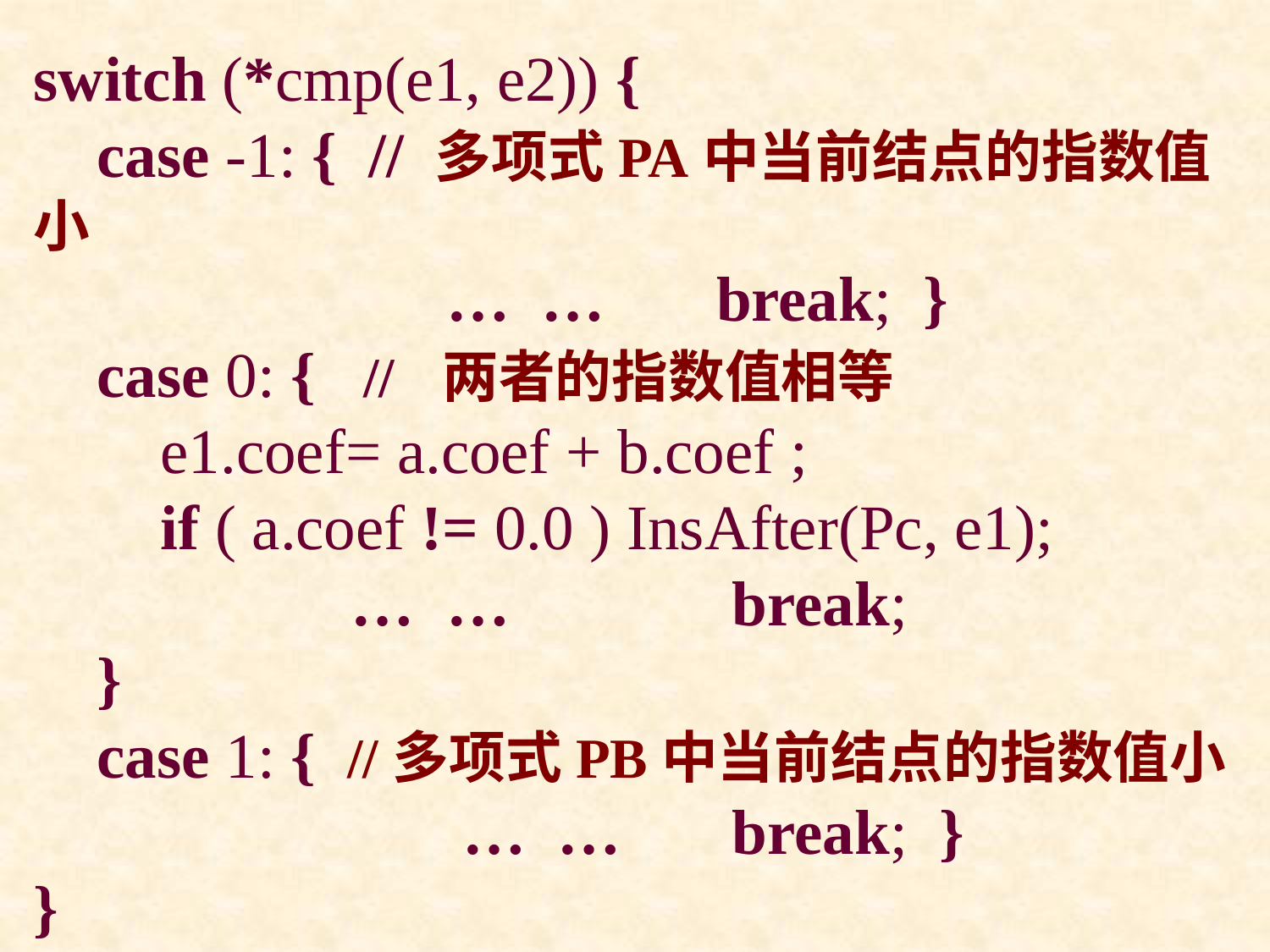

switch (*cmp(e1, e2)) {
    case -1: {  // 多项式PA中当前结点的指数值小
                          …  …       break;  }
    case 0: {   // 两者的指数值相等
        e1.coef= a.coef + b.coef ;
        if ( a.coef != 0.0 ) InsAfter(Pc, e1);
                    …  …              break;
    }
    case 1: {  //多项式PB中当前结点的指数值小
                           …  …       break;  }
}